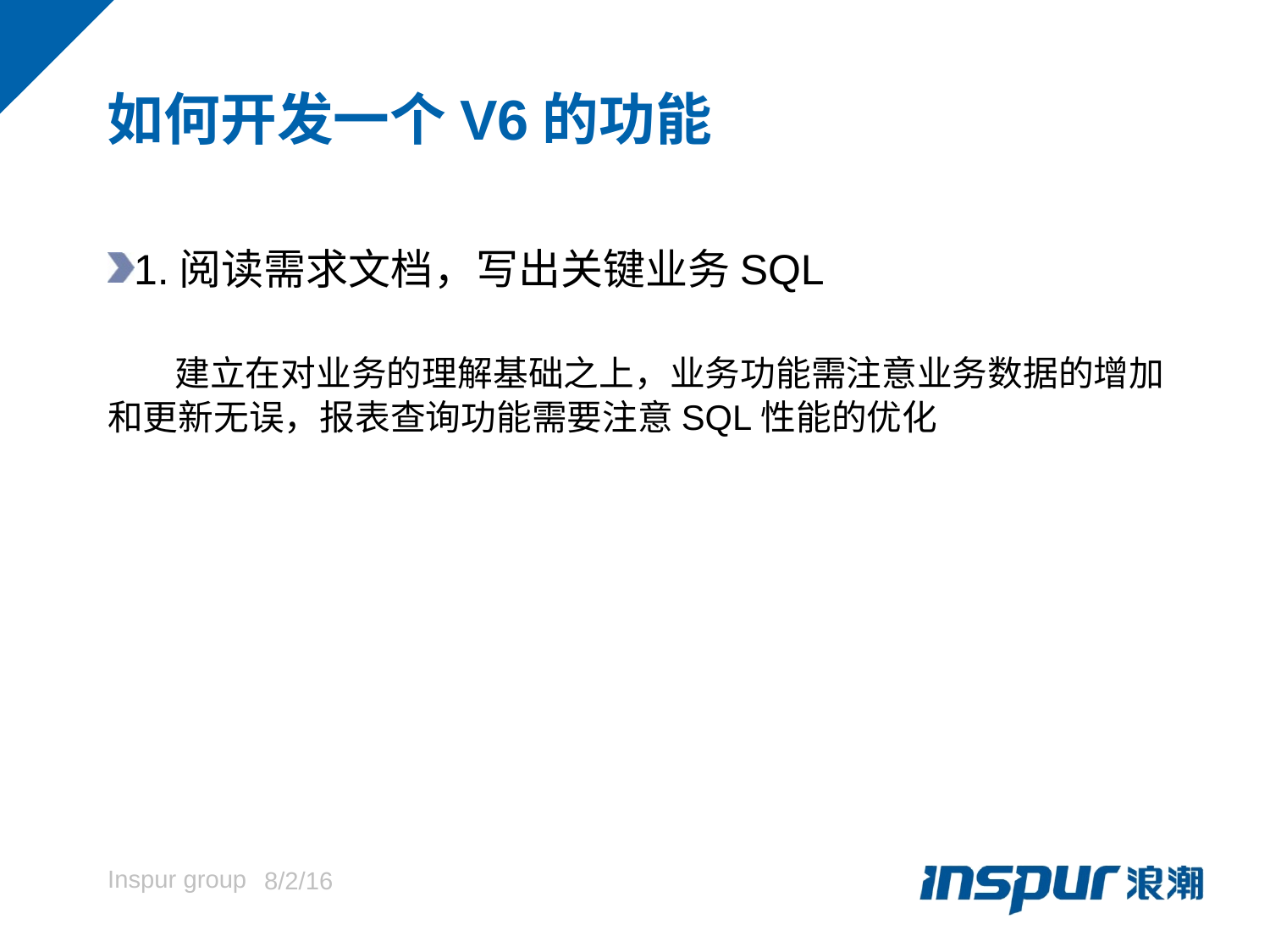

如何开发一个V6的功能
1.阅读需求文档，写出关键业务SQL

      建立在对业务的理解基础之上，业务功能需注意业务数据的增加和更新无误，报表查询功能需要注意SQL性能的优化
Inspur group
8/2/16